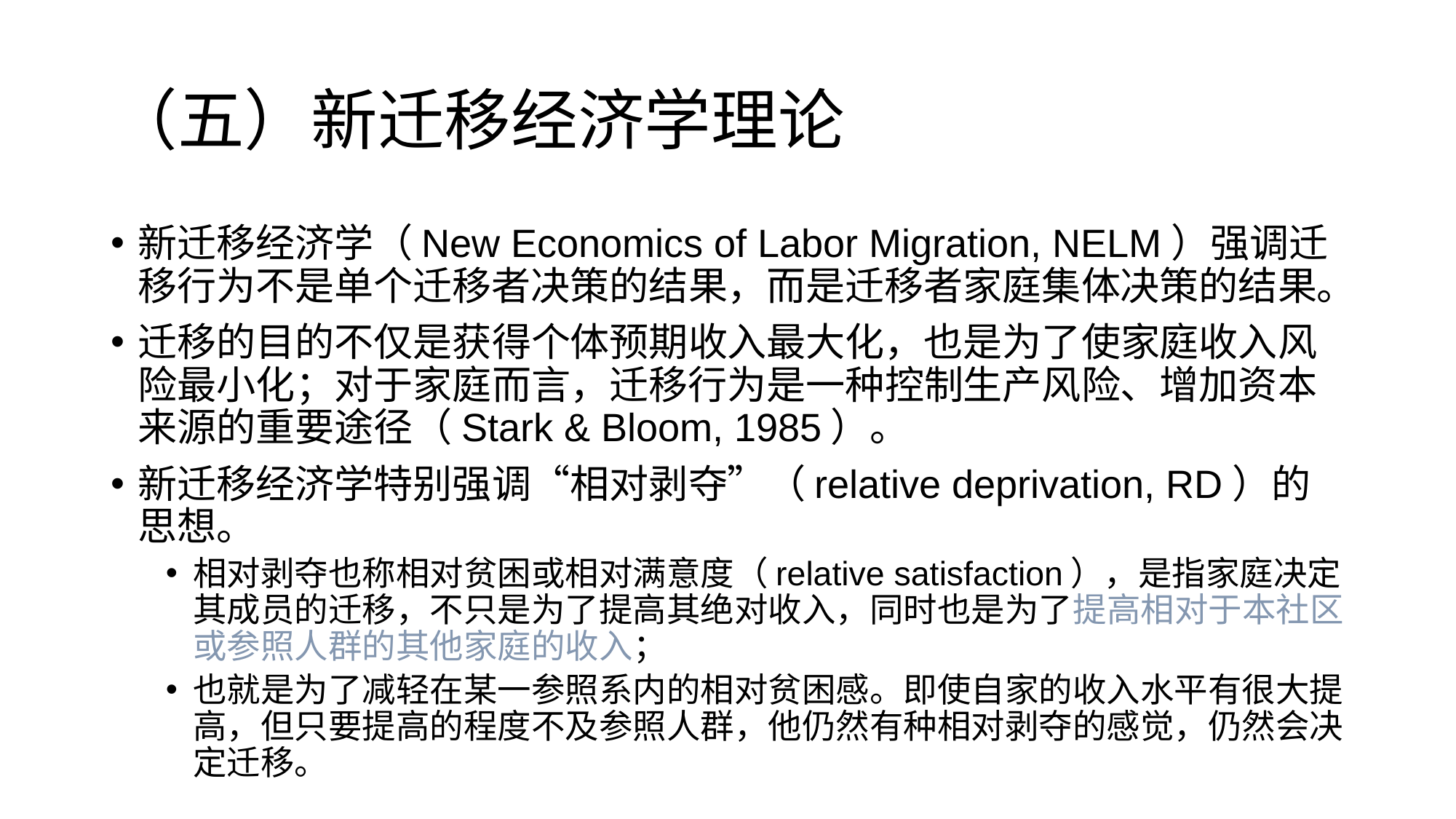

# （五）新迁移经济学理论
新迁移经济学（New Economics of Labor Migration, NELM）强调迁移行为不是单个迁移者决策的结果，而是迁移者家庭集体决策的结果。
迁移的目的不仅是获得个体预期收入最大化，也是为了使家庭收入风险最小化；对于家庭而言，迁移行为是一种控制生产风险、增加资本来源的重要途径（Stark & Bloom, 1985）。
新迁移经济学特别强调“相对剥夺”（relative deprivation, RD）的思想。
相对剥夺也称相对贫困或相对满意度（relative satisfaction），是指家庭决定其成员的迁移，不只是为了提高其绝对收入，同时也是为了提高相对于本社区或参照人群的其他家庭的收入；
也就是为了减轻在某一参照系内的相对贫困感。即使自家的收入水平有很大提高，但只要提高的程度不及参照人群，他仍然有种相对剥夺的感觉，仍然会决定迁移。